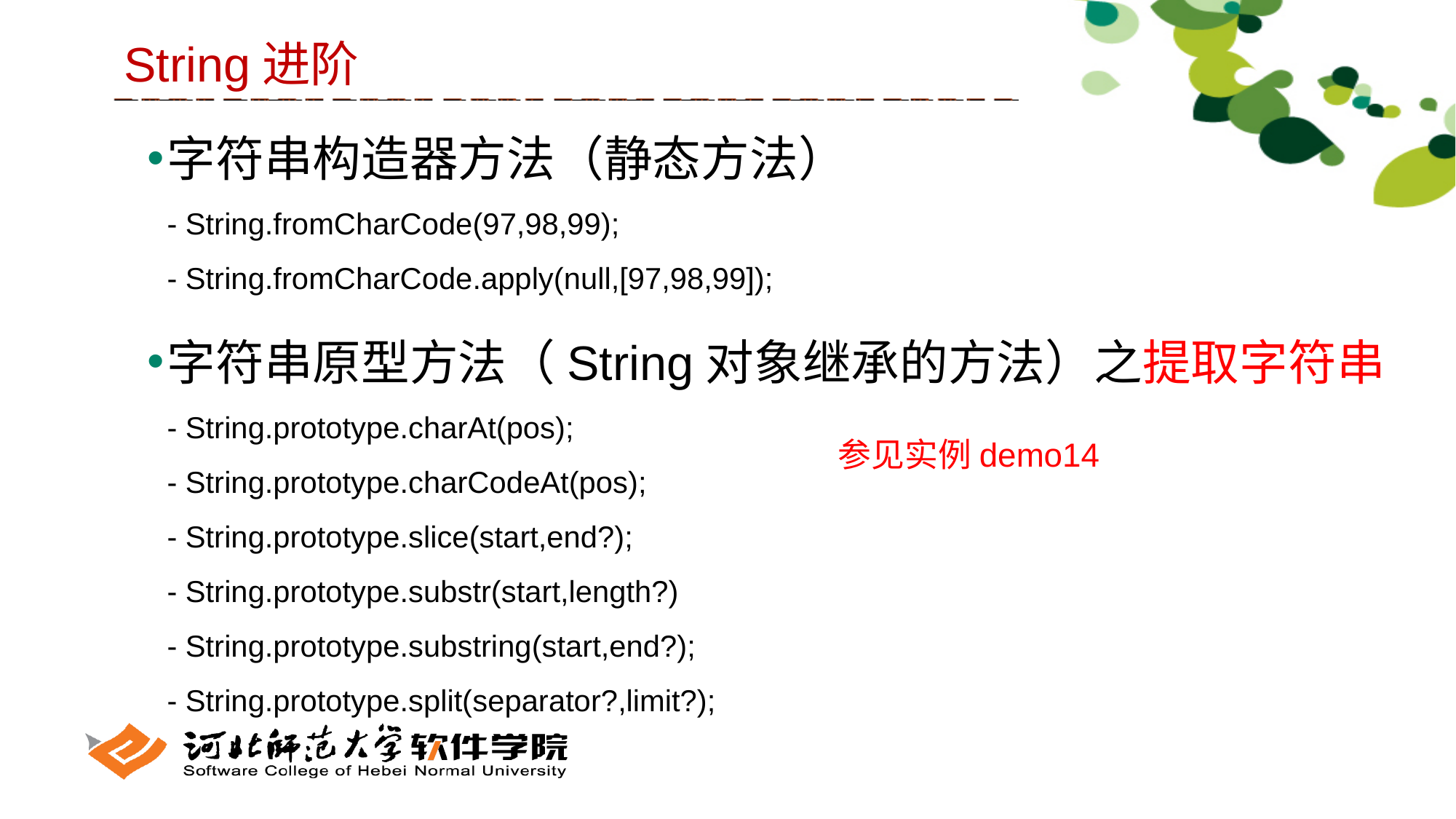

String进阶
字符串构造器方法（静态方法）
- String.fromCharCode(97,98,99);
- String.fromCharCode.apply(null,[97,98,99]);
字符串原型方法（String对象继承的方法）之提取字符串
- String.prototype.charAt(pos);
- String.prototype.charCodeAt(pos);
- String.prototype.slice(start,end?);
- String.prototype.substr(start,length?)
- String.prototype.substring(start,end?);
- String.prototype.split(separator?,limit?);

参见实例demo14